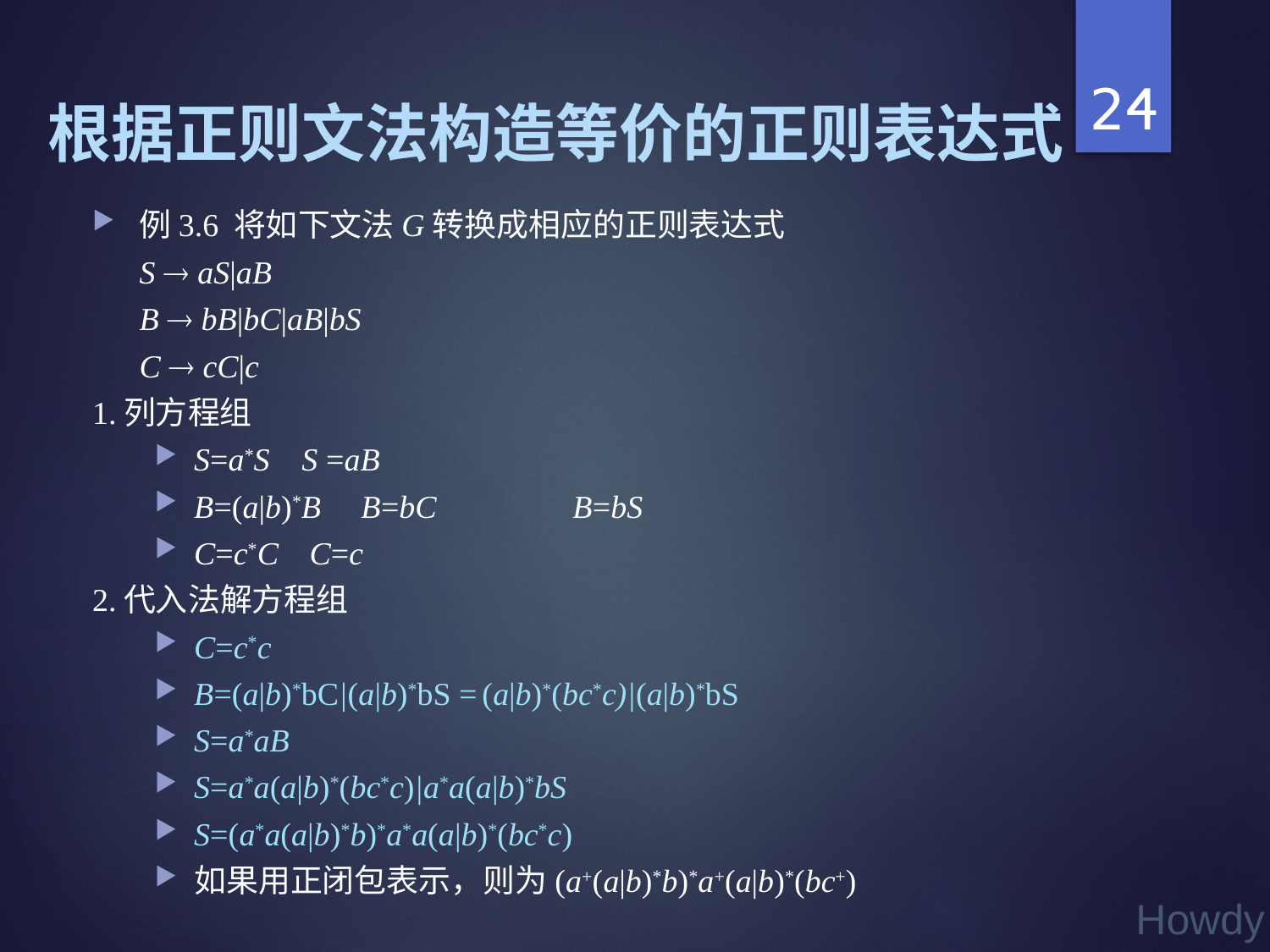

24
根据正则文法构造等价的正则表达式
例3.6 将如下文法G转换成相应的正则表达式
	S → aS|aB
	B → bB|bC|aB|bS
	C → cC|c
1.列方程组
S=a*S    S =aB
B=(a|b)*B     B=bC	    B=bS
C=c*C	C=c
2.代入法解方程组
C=c*c
B=(a|b)*bC|(a|b)*bS = (a|b)*(bc*c)|(a|b)*bS
S=a*aB
S=a*a(a|b)*(bc*c)|a*a(a|b)*bS
S=(a*a(a|b)*b)*a*a(a|b)*(bc*c)
如果用正闭包表示，则为(a+(a|b)*b)*a+(a|b)*(bc+)